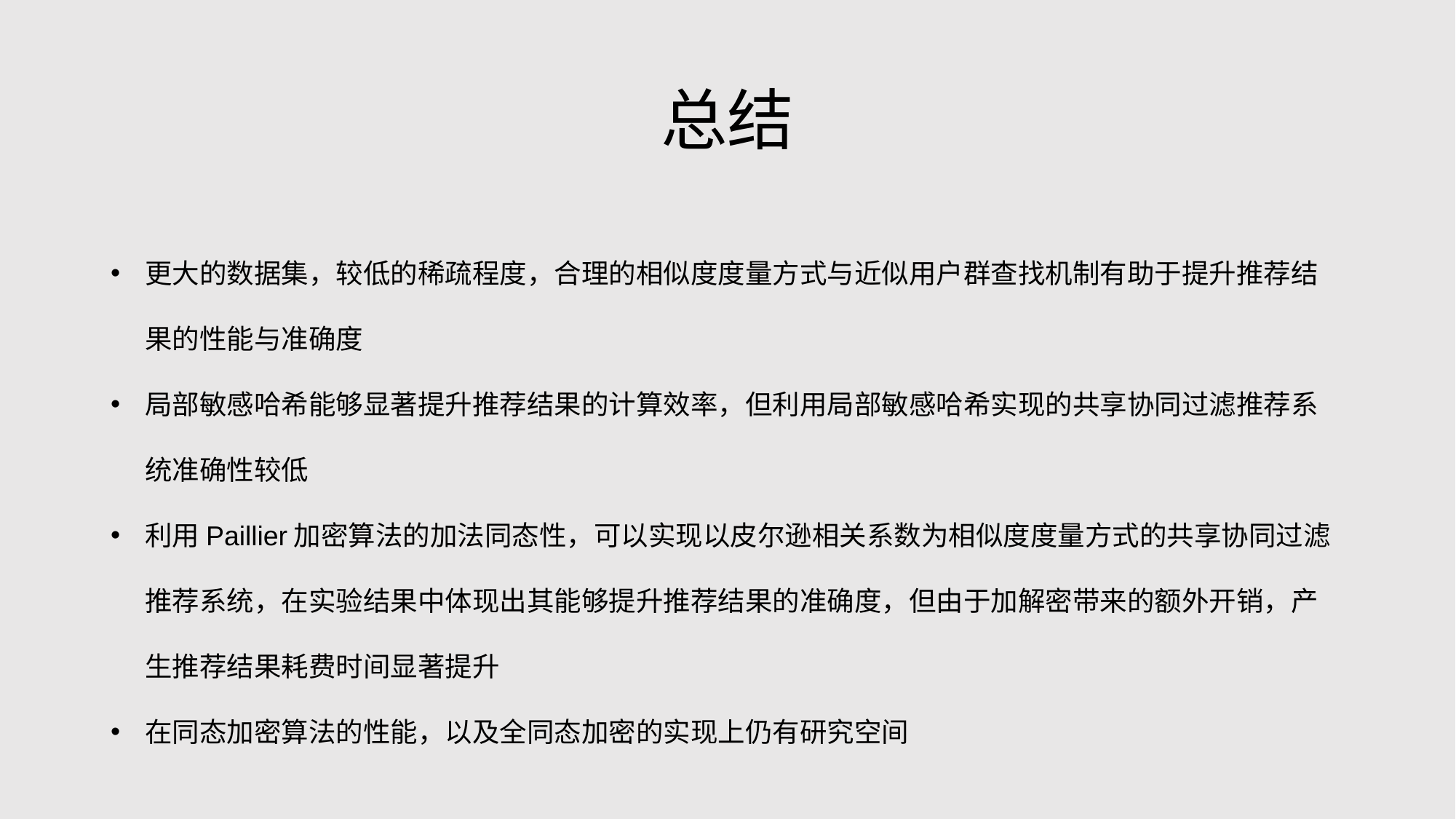

# 总结
更大的数据集，较低的稀疏程度，合理的相似度度量方式与近似用户群查找机制有助于提升推荐结果的性能与准确度
局部敏感哈希能够显著提升推荐结果的计算效率，但利用局部敏感哈希实现的共享协同过滤推荐系统准确性较低
利用Paillier加密算法的加法同态性，可以实现以皮尔逊相关系数为相似度度量方式的共享协同过滤推荐系统，在实验结果中体现出其能够提升推荐结果的准确度，但由于加解密带来的额外开销，产生推荐结果耗费时间显著提升
在同态加密算法的性能，以及全同态加密的实现上仍有研究空间